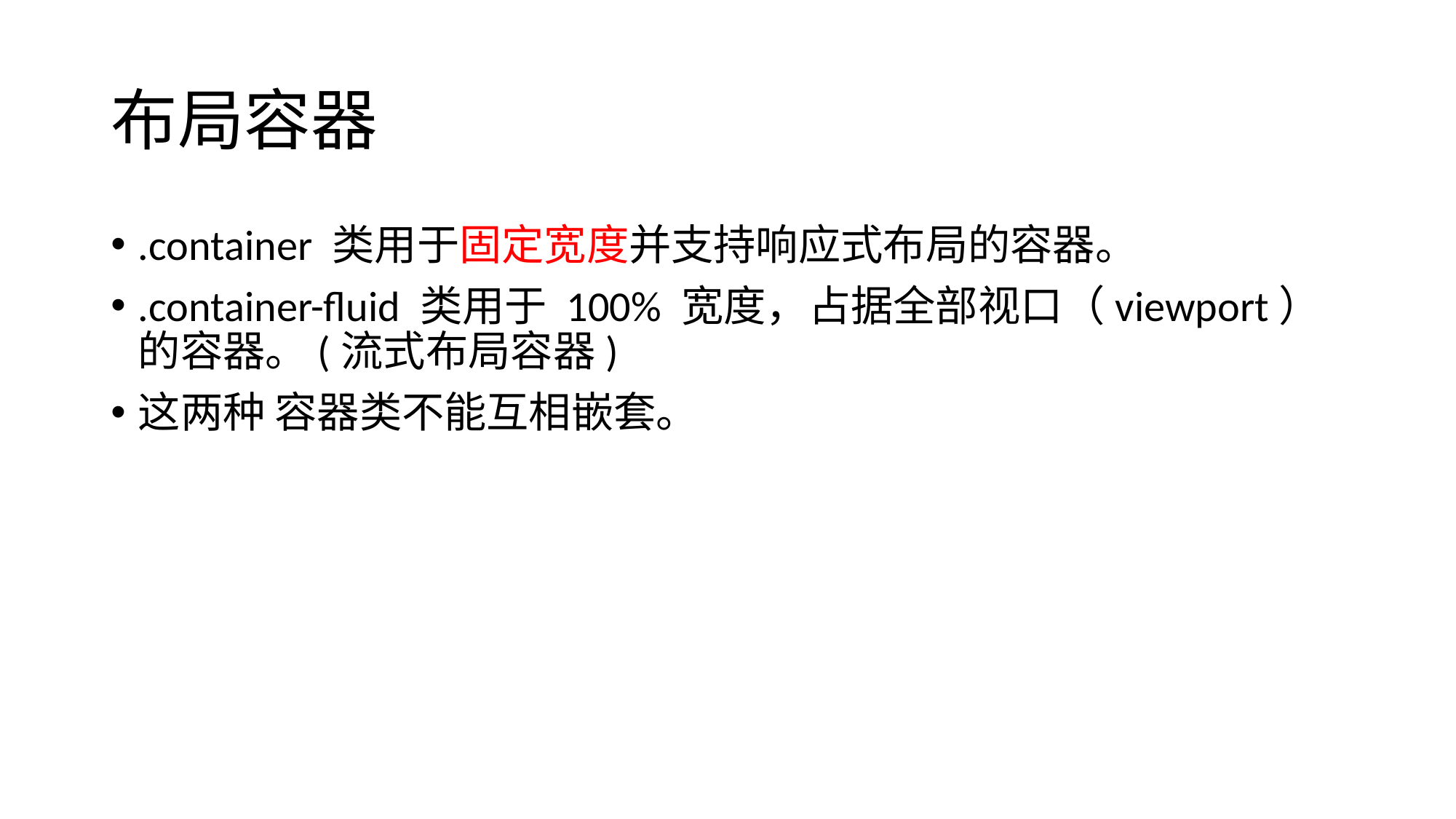

# 布局容器
.container 类用于固定宽度并支持响应式布局的容器。
.container-fluid 类用于 100% 宽度，占据全部视口（viewport）的容器。(流式布局容器)
这两种 容器类不能互相嵌套。